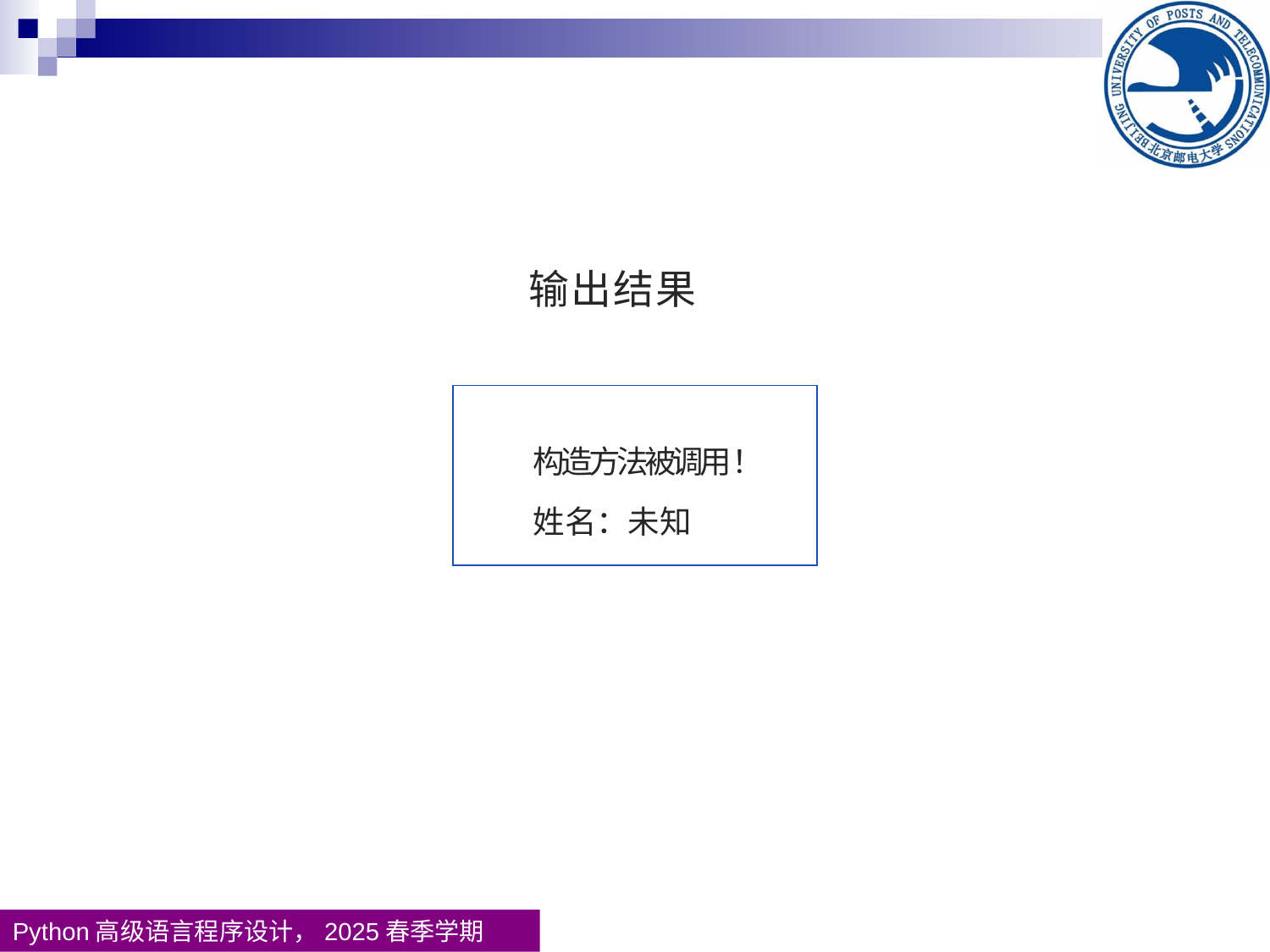

| 输出结果 |
| --- |
| 构造方法被调用！ 姓名：未知 |
| --- |